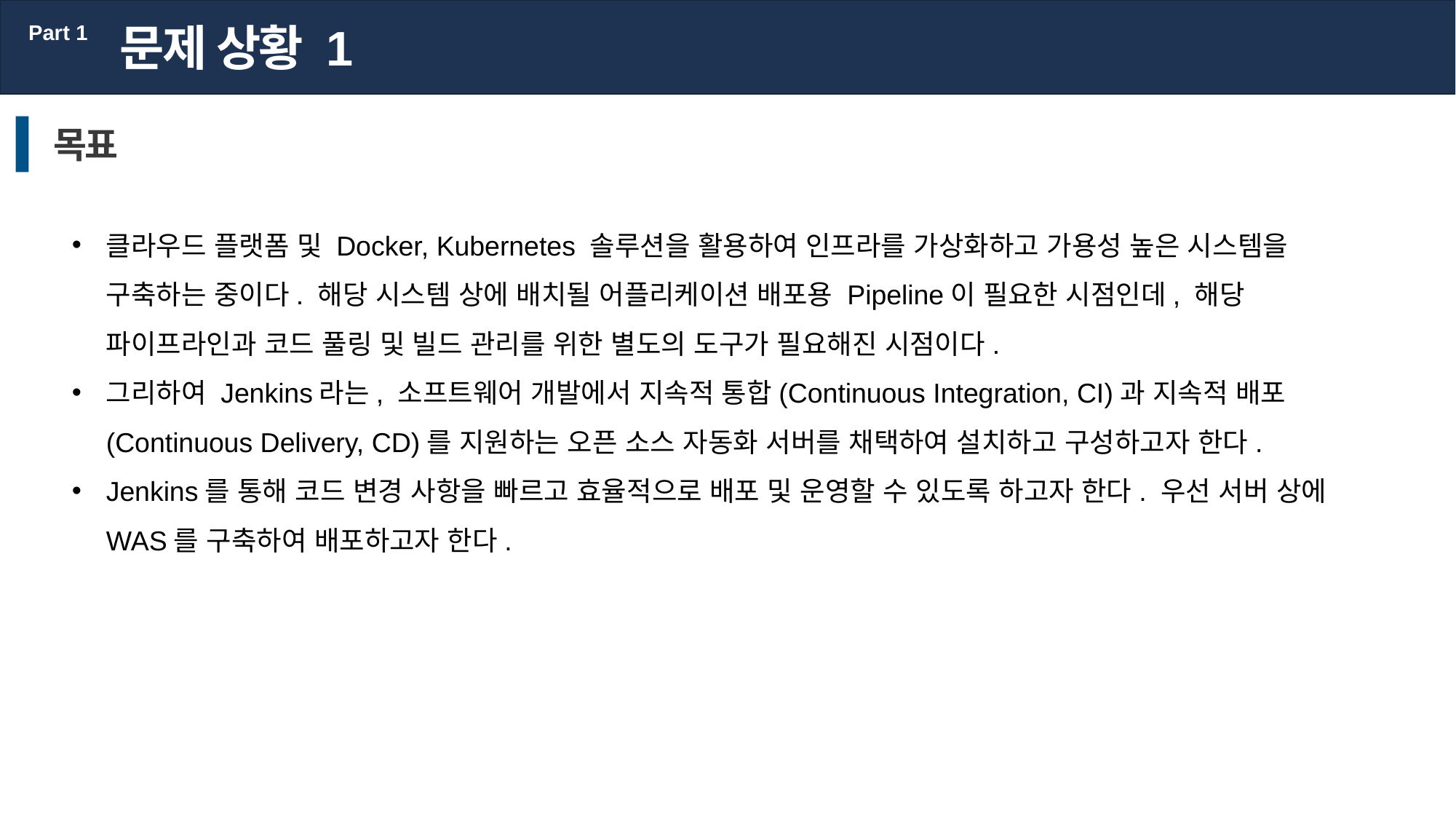

문제 상황 1
Part 1

목표
클라우드 플랫폼 및 Docker, Kubernetes 솔루션을 활용하여 인프라를 가상화하고 가용성 높은 시스템을 구축하는 중이다. 해당 시스템 상에 배치될 어플리케이션 배포용 Pipeline이 필요한 시점인데, 해당 파이프라인과 코드 풀링 및 빌드 관리를 위한 별도의 도구가 필요해진 시점이다.
그리하여 Jenkins라는, 소프트웨어 개발에서 지속적 통합(Continuous Integration, CI)과 지속적 배포(Continuous Delivery, CD)를 지원하는 오픈 소스 자동화 서버를 채택하여 설치하고 구성하고자 한다.
Jenkins를 통해 코드 변경 사항을 빠르고 효율적으로 배포 및 운영할 수 있도록 하고자 한다. 우선 서버 상에 WAS를 구축하여 배포하고자 한다.